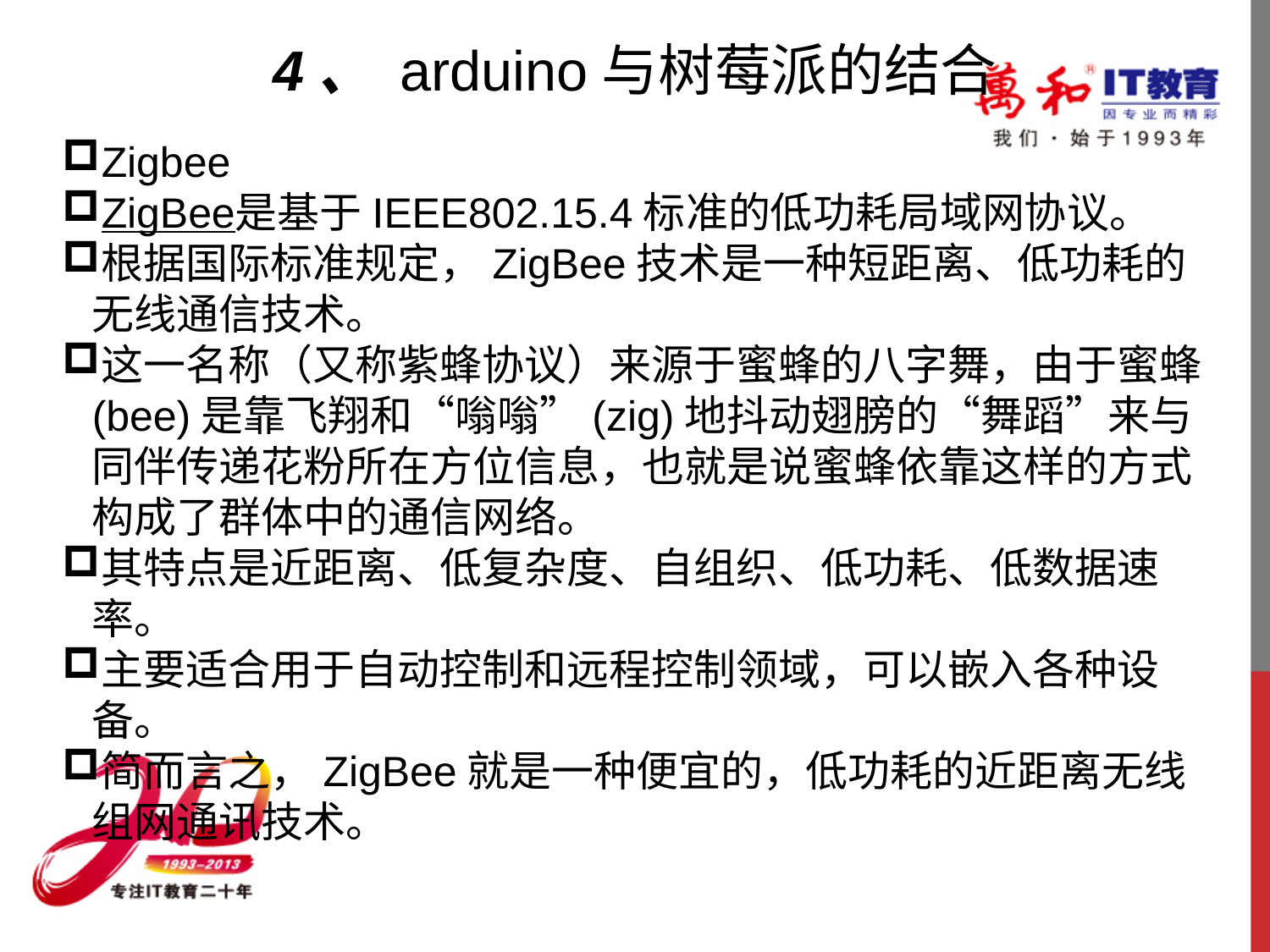

# 4、 arduino与树莓派的结合
Zigbee
ZigBee是基于IEEE802.15.4标准的低功耗局域网协议。
根据国际标准规定，ZigBee技术是一种短距离、低功耗的无线通信技术。
这一名称（又称紫蜂协议）来源于蜜蜂的八字舞，由于蜜蜂(bee)是靠飞翔和“嗡嗡”(zig)地抖动翅膀的“舞蹈”来与同伴传递花粉所在方位信息，也就是说蜜蜂依靠这样的方式构成了群体中的通信网络。
其特点是近距离、低复杂度、自组织、低功耗、低数据速率。
主要适合用于自动控制和远程控制领域，可以嵌入各种设备。
简而言之，ZigBee就是一种便宜的，低功耗的近距离无线组网通讯技术。